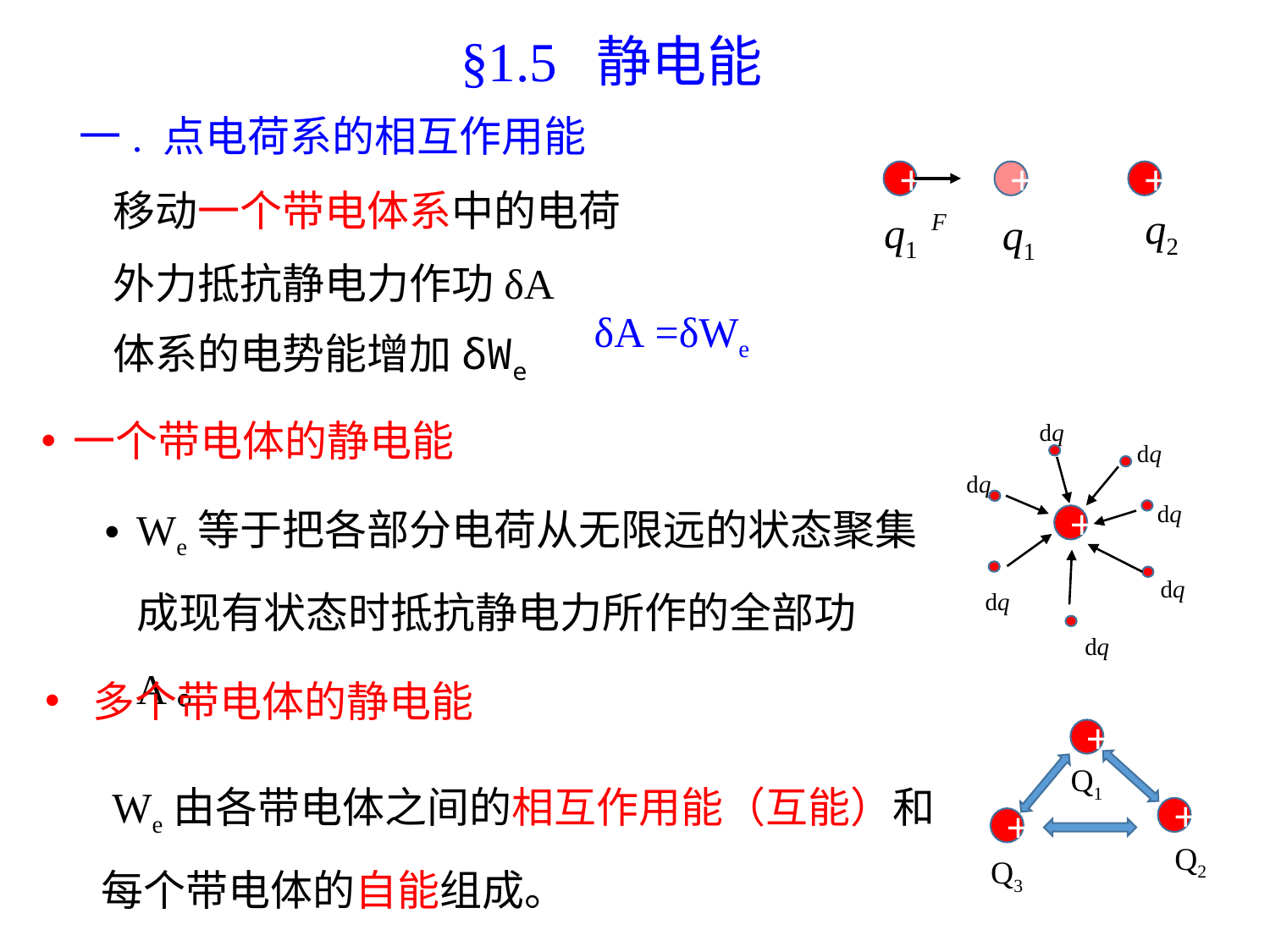

# §1.5  静电能
一. 点电荷系的相互作用能
+
+
q2
q1
+
q1
F
移动一个带电体系中的电荷
外力抵抗静电力作功δA
δA =δWe
体系的电势能增加δWe
dq
dq
dq

dq

dq
dq

dq

一个带电体的静电能
We等于把各部分电荷从无限远的状态聚集成现有状态时抵抗静电力所作的全部功A。
+
多个带电体的静电能
+
Q1
+
+
Q2
Q3
 We由各带电体之间的相互作用能（互能）和每个带电体的自能组成。